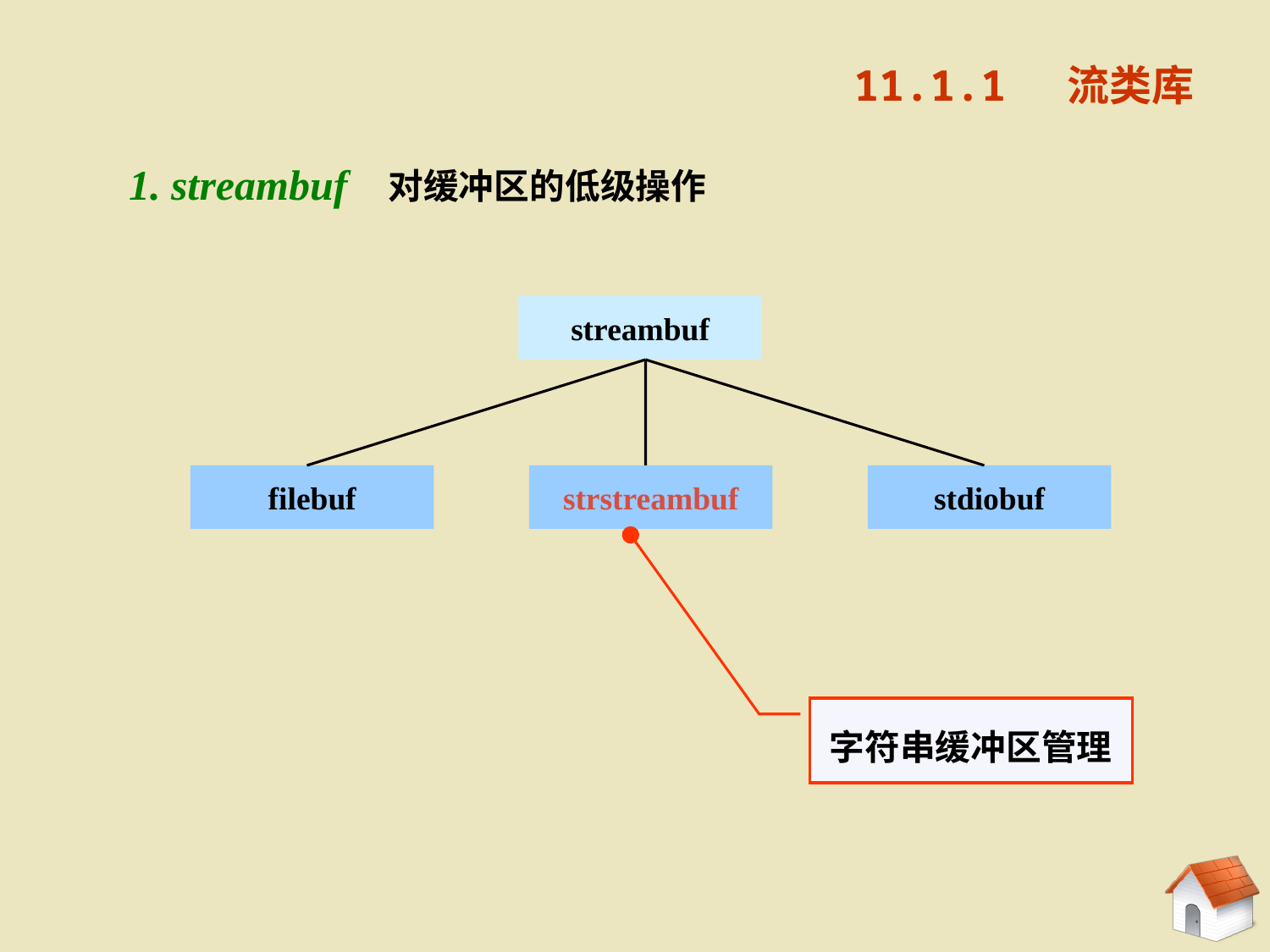

11.1.1  流类库
1. streambuf
对缓冲区的低级操作
streambuf

filebuf
strstreambuf
stdiobuf
字符串缓冲区管理